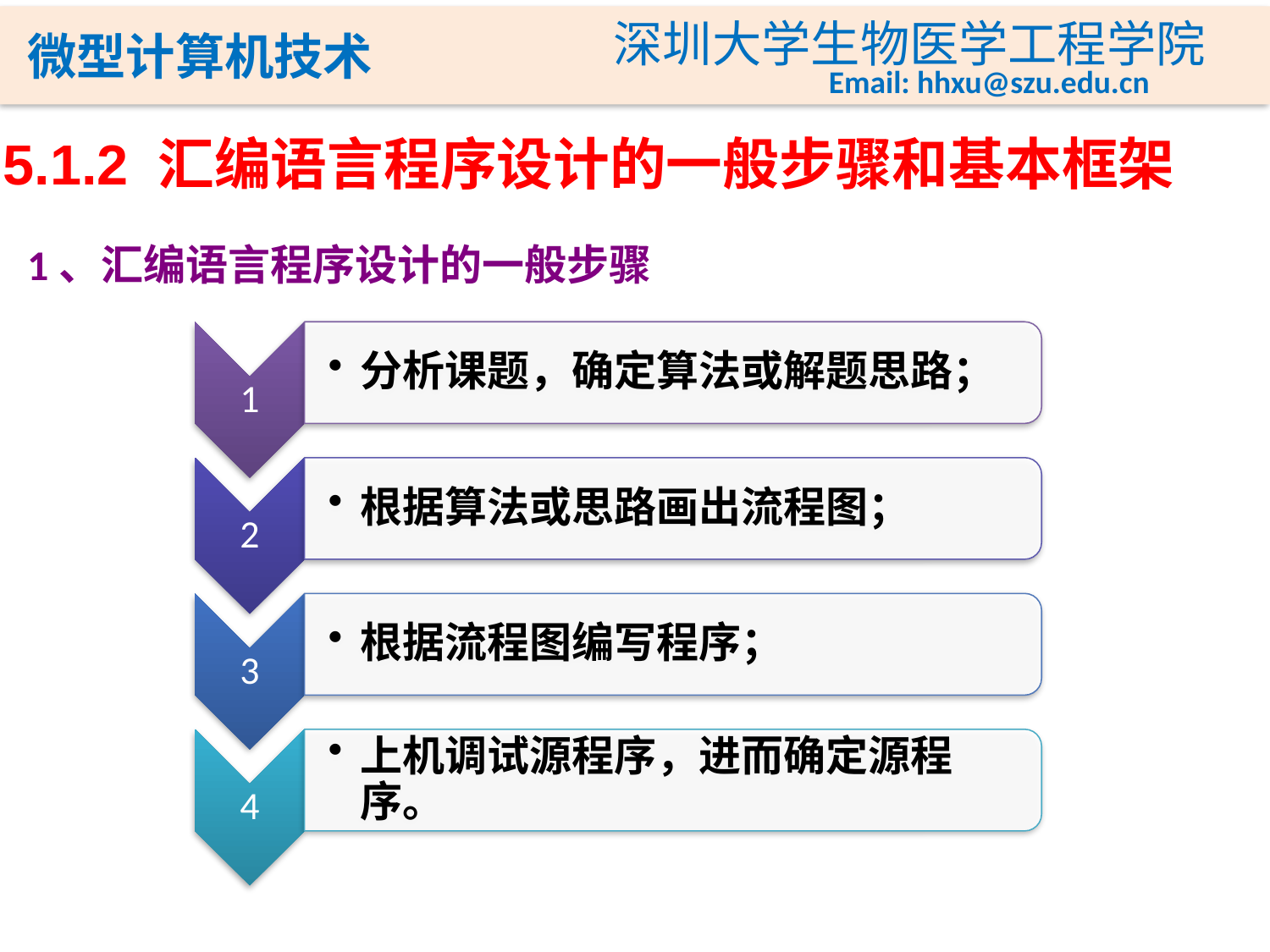

5.1.2 汇编语言程序设计的一般步骤和基本框架
1、汇编语言程序设计的一般步骤
1
分析课题，确定算法或解题思路；
2
根据算法或思路画出流程图；
3
根据流程图编写程序；
4
上机调试源程序，进而确定源程序。